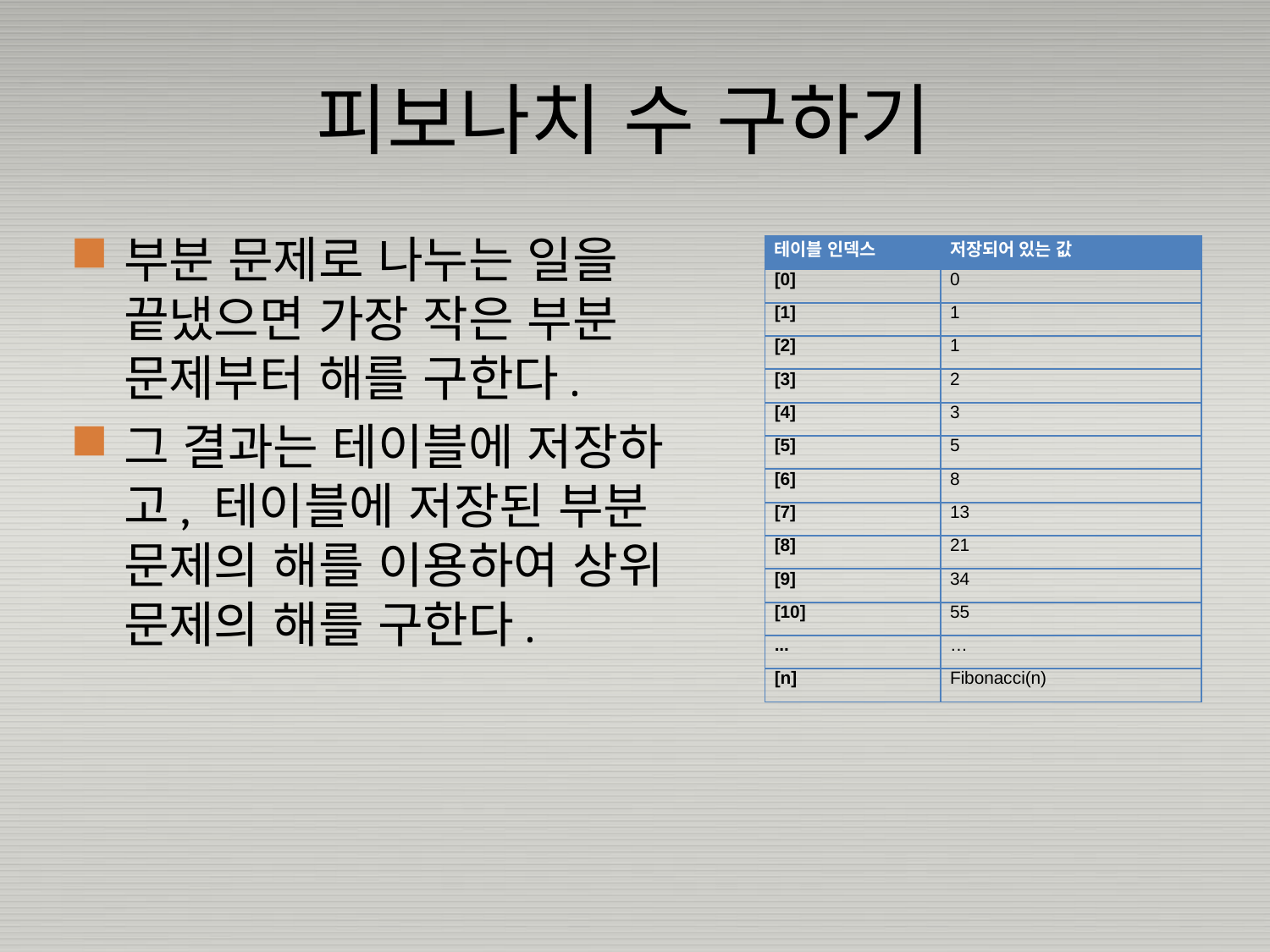

# 피보나치 수 구하기
부분 문제로 나누는 일을 끝냈으면 가장 작은 부분 문제부터 해를 구한다.
그 결과는 테이블에 저장하고, 테이블에 저장된 부분 문제의 해를 이용하여 상위 문제의 해를 구한다.
| 테이블 인덱스 | 저장되어 있는 값 |
| --- | --- |
| [0] | 0 |
| [1] | 1 |
| [2] | 1 |
| [3] | 2 |
| [4] | 3 |
| [5] | 5 |
| [6] | 8 |
| [7] | 13 |
| [8] | 21 |
| [9] | 34 |
| [10] | 55 |
| ... | … |
| [n] | Fibonacci(n) |